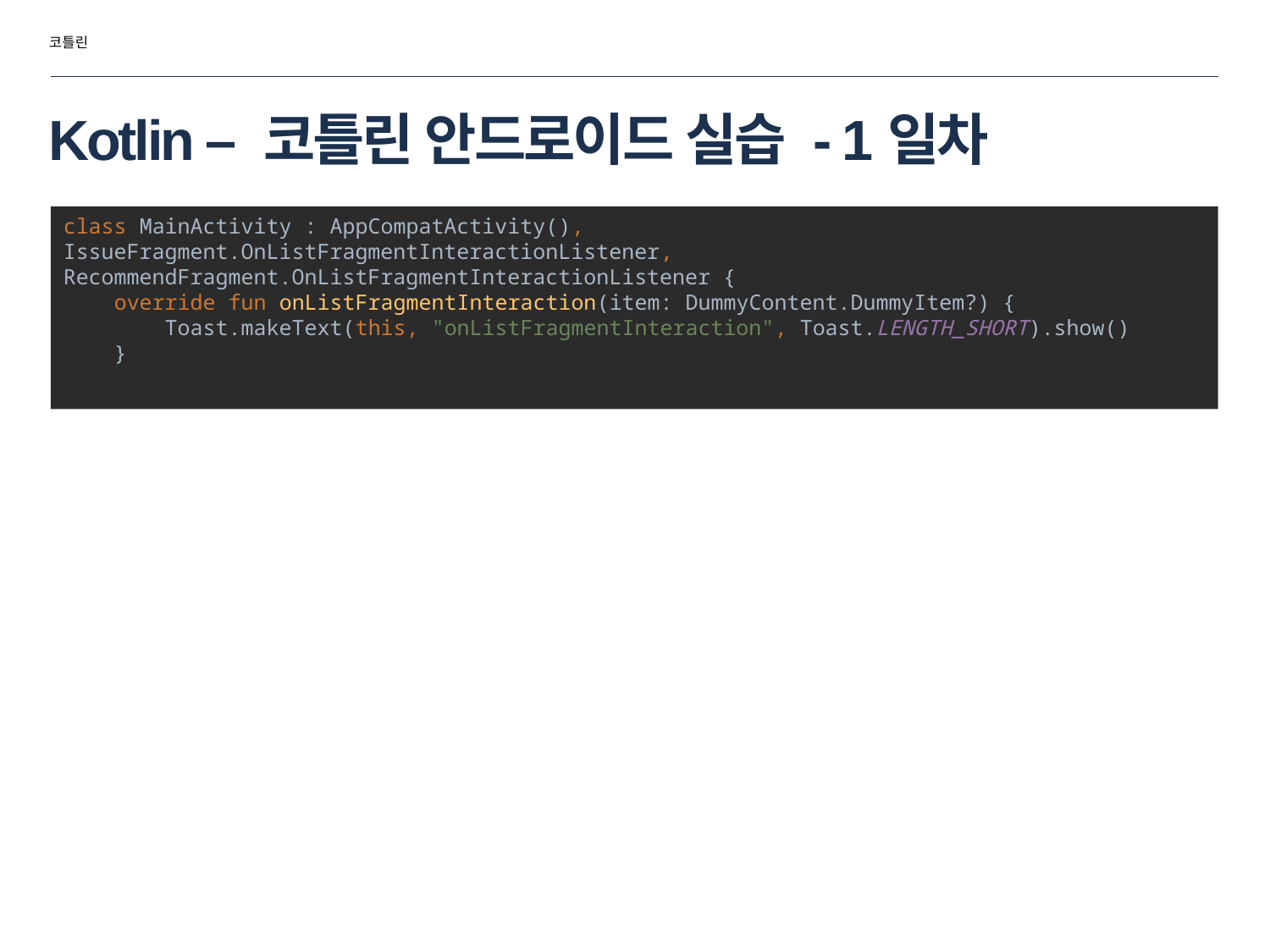

코틀린
# Kotlin – 코틀린 안드로이드 실습 - 1일차

class MainActivity : AppCompatActivity(), IssueFragment.OnListFragmentInteractionListener, RecommendFragment.OnListFragmentInteractionListener {
    override fun onListFragmentInteraction(item: DummyContent.DummyItem?) {
        Toast.makeText(this, "onListFragmentInteraction", Toast.LENGTH_SHORT).show()
    }